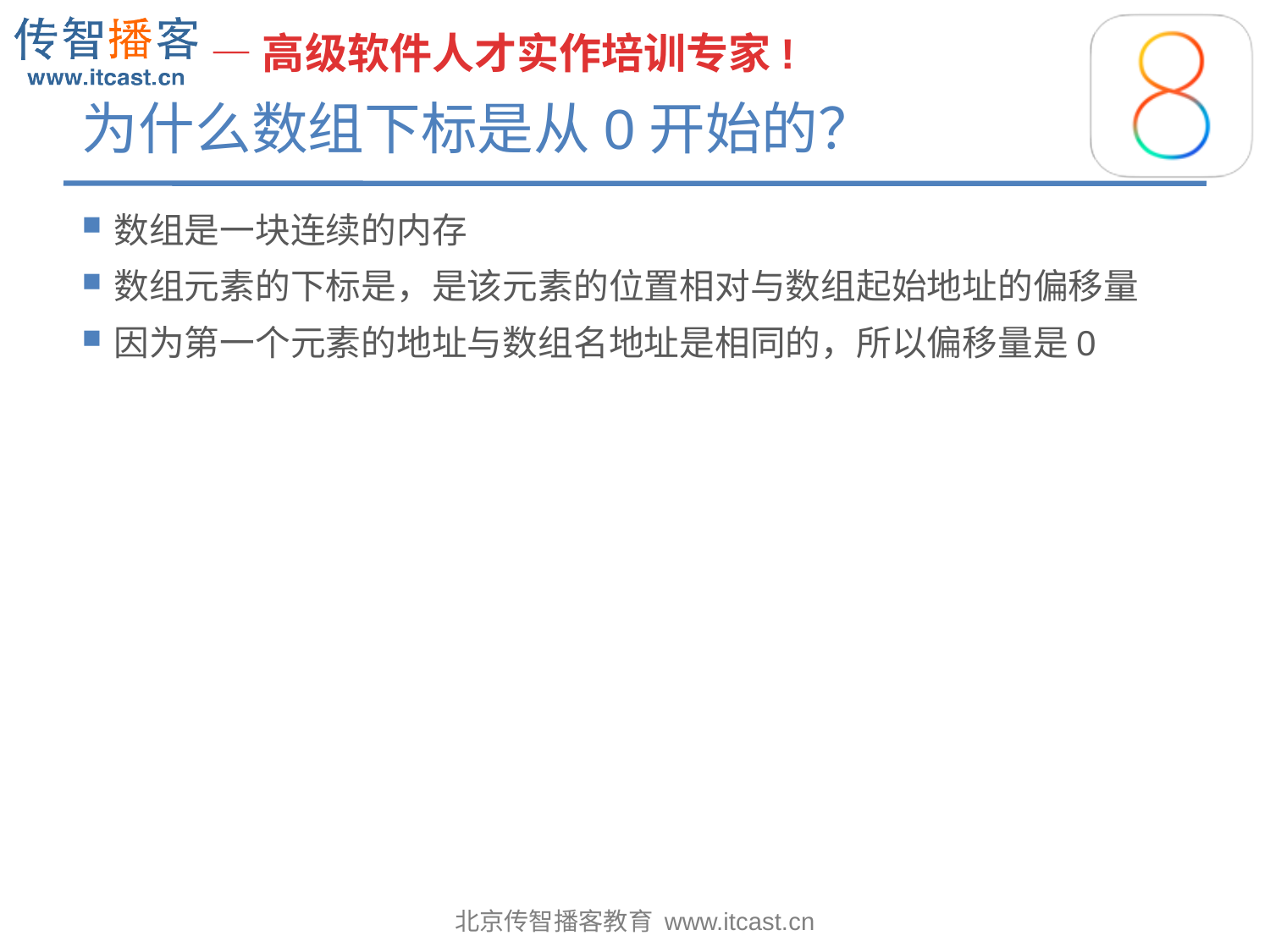

# 为什么数组下标是从0开始的？
数组是一块连续的内存
数组元素的下标是，是该元素的位置相对与数组起始地址的偏移量
因为第一个元素的地址与数组名地址是相同的，所以偏移量是0